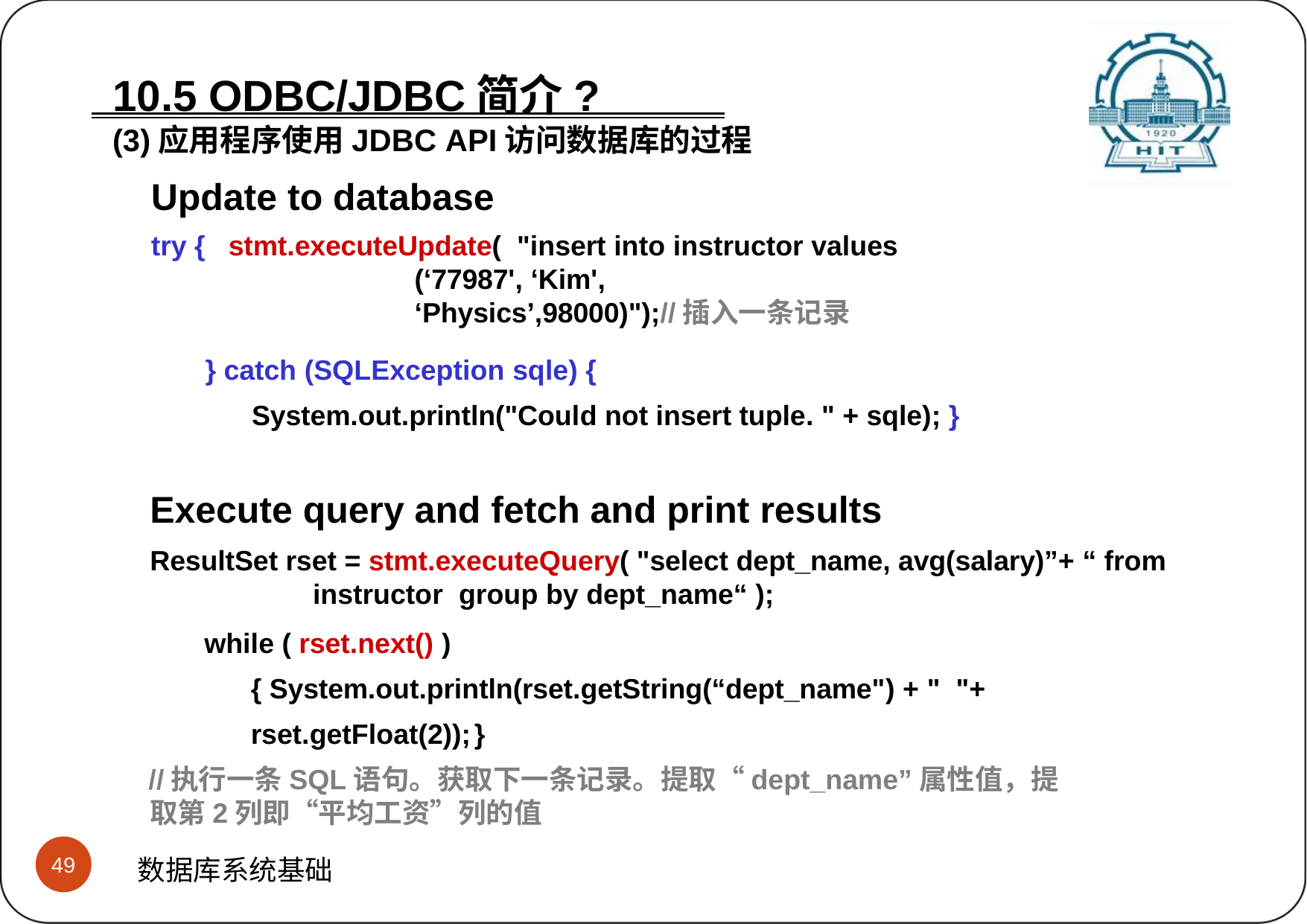

# 10.5 ODBC/JDBC简介? (3)应用程序使用JDBC API访问数据库的过程
Update to database
try {
stmt.executeUpdate(  "insert into instructor values (‘77987', ‘Kim', ‘Physics’,98000)");//插入一条记录
} catch (SQLException sqle) {
System.out.println("Could not insert tuple. " + sqle); }
Execute query and fetch and print results
ResultSet rset = stmt.executeQuery( "select dept_name, avg(salary)”+ “ from instructor  group by dept_name“ );
while ( rset.next() ) { System.out.println(rset.getString(“dept_name") + "  "+  rset.getFloat(2));	}
//执行一条SQL语句。获取下一条记录。提取“dept_name”属性值，提取第2列即“平均工资”列的值